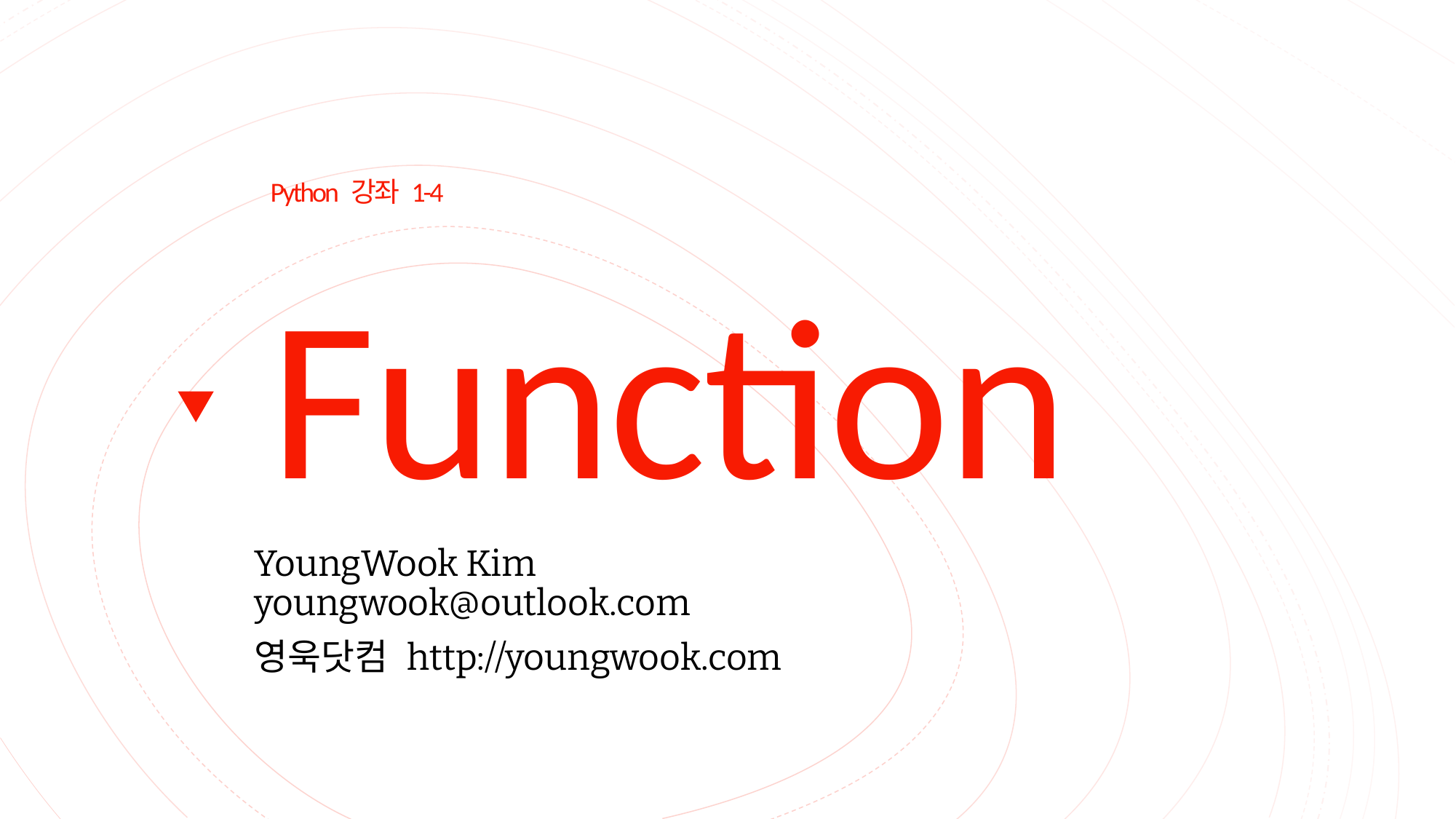

# Python 강좌 1-4 Function

YoungWook Kim
youngwook@outlook.com
영욱닷컴 http://youngwook.com